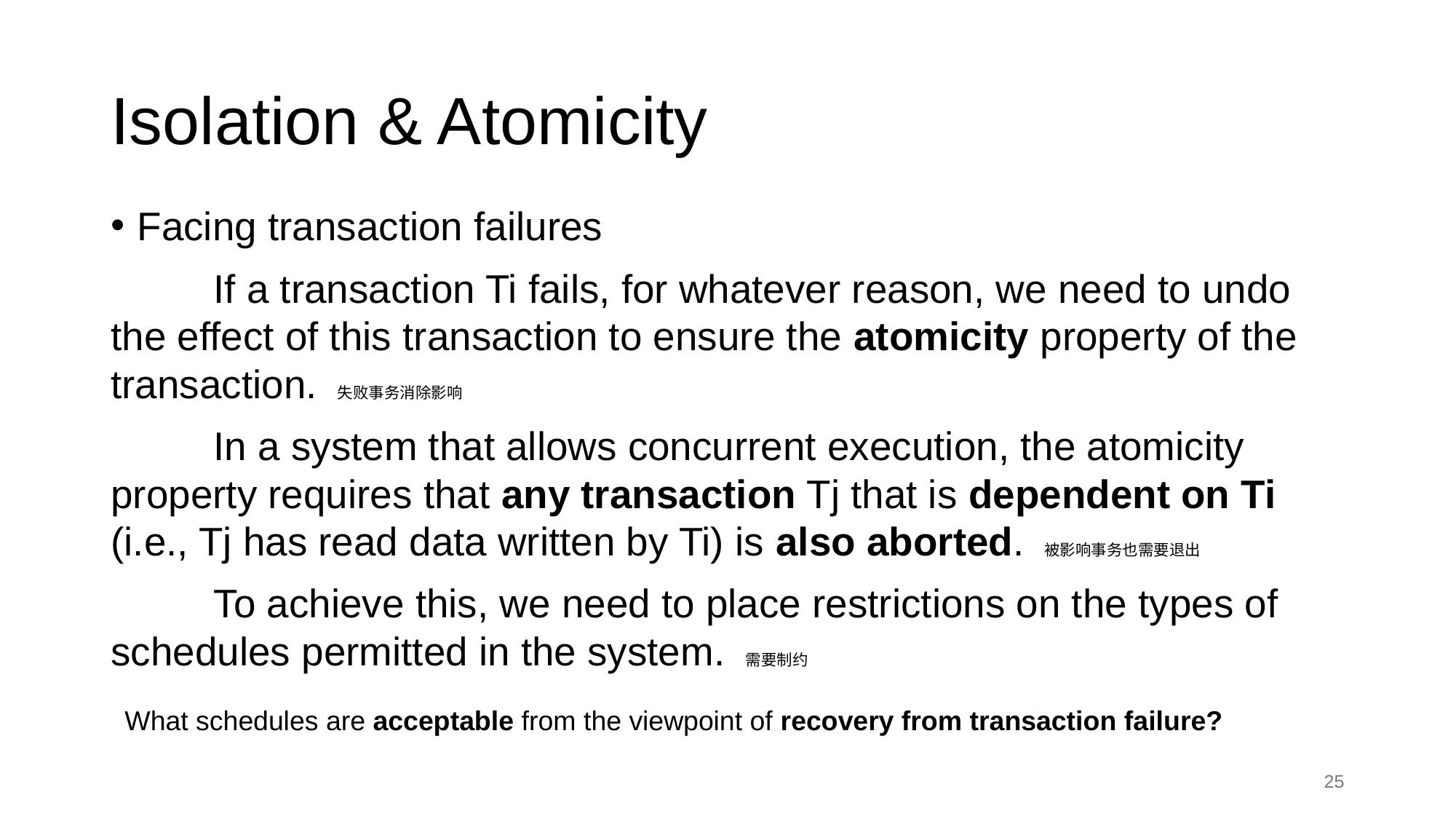

# Isolation & Atomicity
Facing transaction failures
	If a transaction Ti fails, for whatever reason, we need to undo the effect of this transaction to ensure the atomicity property of the transaction. 失败事务消除影响
	In a system that allows concurrent execution, the atomicity property requires that any transaction Tj that is dependent on Ti (i.e., Tj has read data written by Ti) is also aborted. 被影响事务也需要退出
	To achieve this, we need to place restrictions on the types of schedules permitted in the system. 需要制约
What schedules are acceptable from the viewpoint of recovery from transaction failure?
25